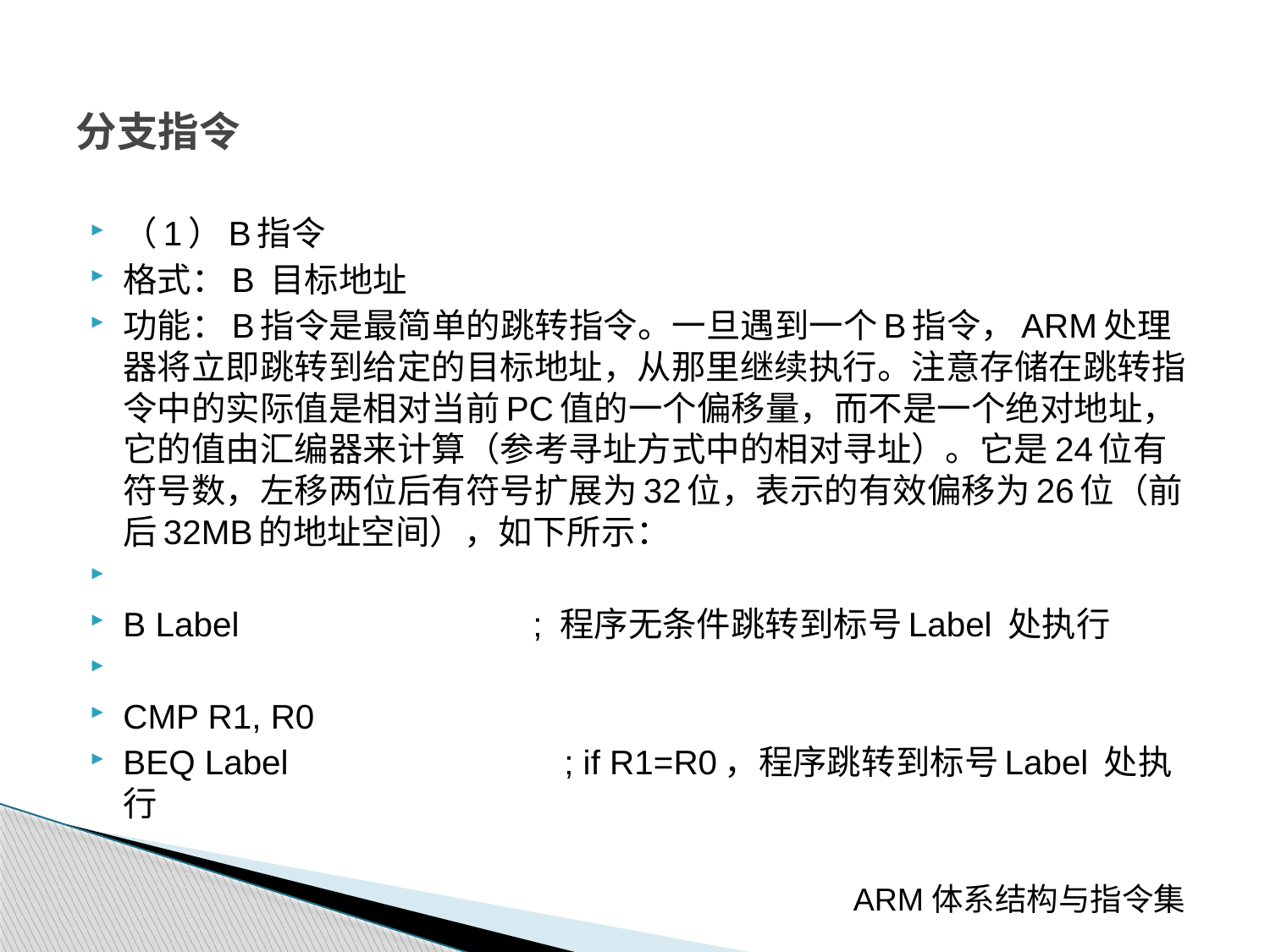

# 分支指令
（1）B指令
格式：B 目标地址
功能：B指令是最简单的跳转指令。一旦遇到一个B指令，ARM处理器将立即跳转到给定的目标地址，从那里继续执行。注意存储在跳转指令中的实际值是相对当前PC值的一个偏移量，而不是一个绝对地址，它的值由汇编器来计算（参考寻址方式中的相对寻址）。它是24位有符号数，左移两位后有符号扩展为32位，表示的有效偏移为26位（前后32MB的地址空间），如下所示：

B Label                               ; 程序无条件跳转到标号Label 处执行

CMP R1, R0
BEQ Label                             ; if R1=R0，程序跳转到标号Label 处执行

            ARM体系结构与指令集